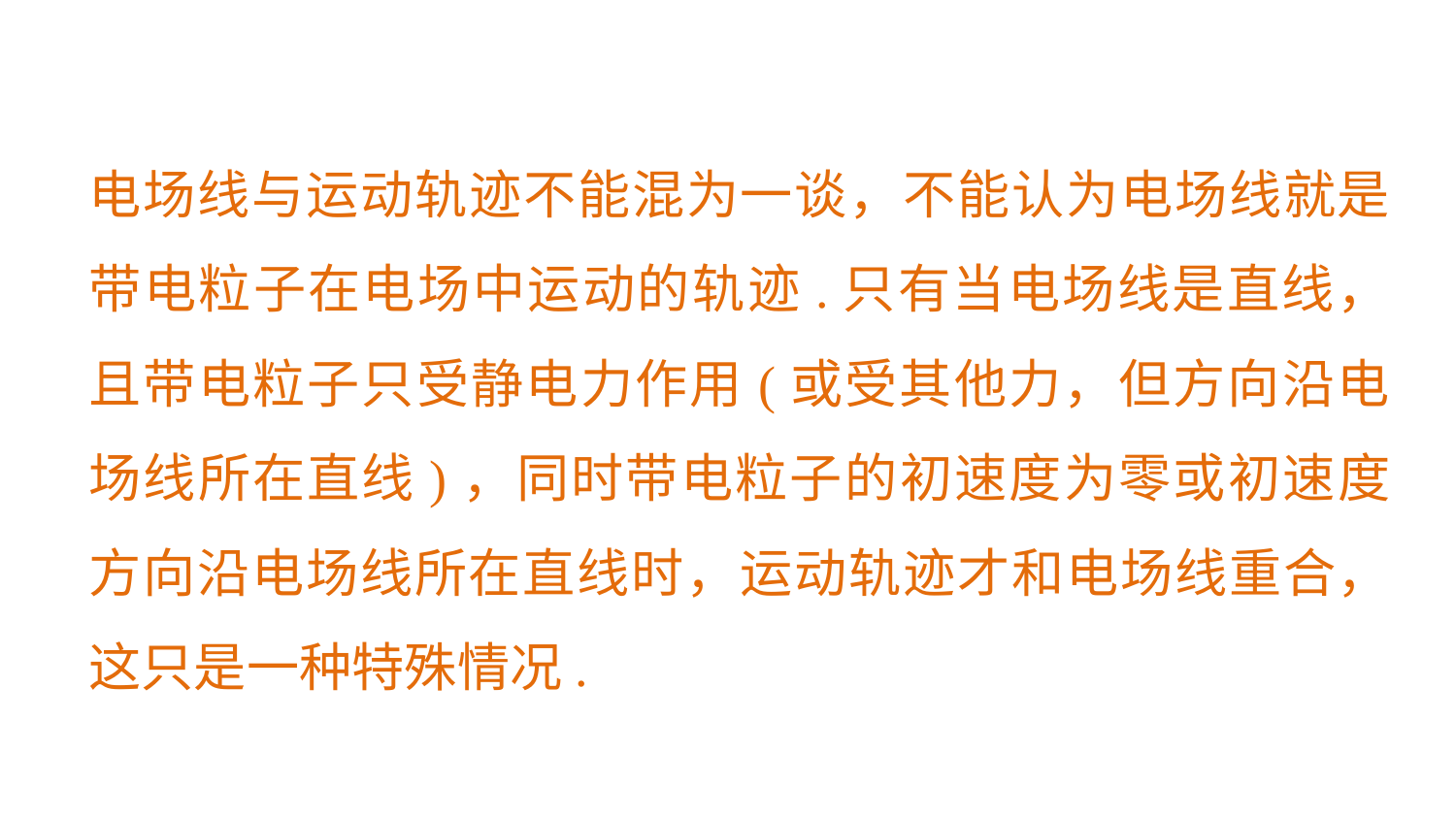

电场线与运动轨迹不能混为一谈，不能认为电场线就是带电粒子在电场中运动的轨迹.只有当电场线是直线，且带电粒子只受静电力作用(或受其他力，但方向沿电场线所在直线)，同时带电粒子的初速度为零或初速度方向沿电场线所在直线时，运动轨迹才和电场线重合，这只是一种特殊情况.